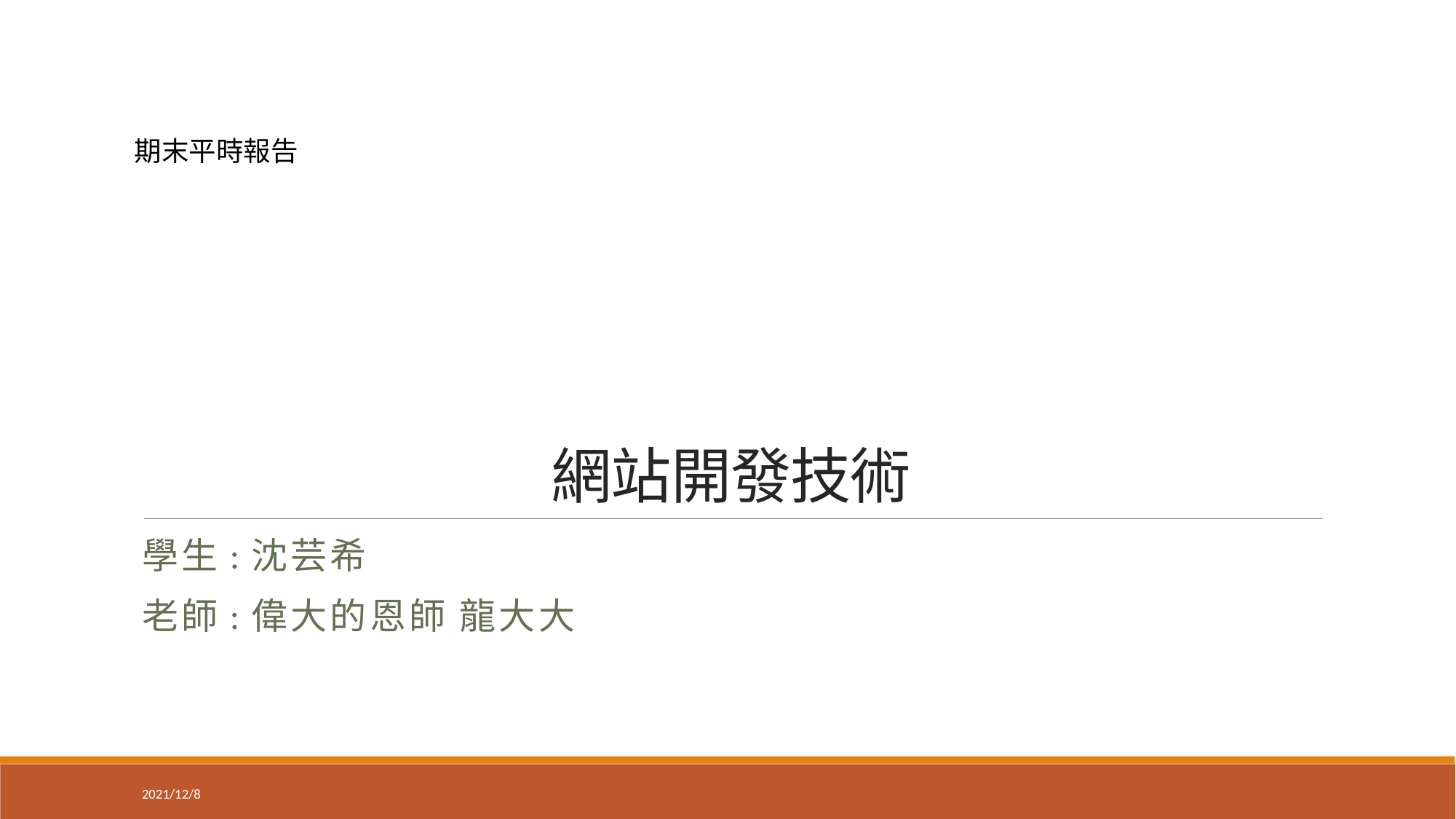

# 網站開發技術
期末平時報告
學生:沈芸希
老師:偉大的恩師 龍大大
2021/12/8